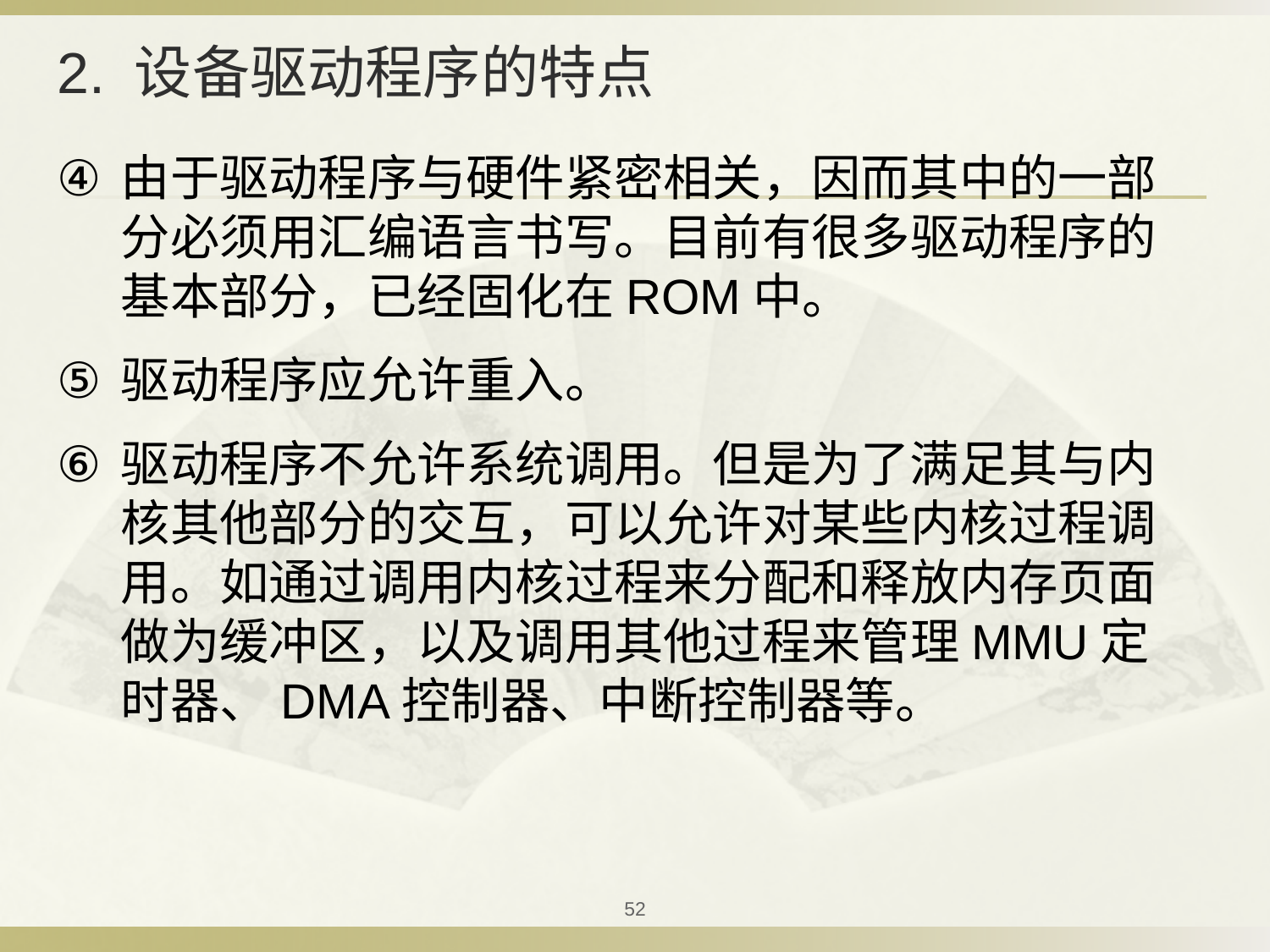

# 2. 设备驱动程序的特点
由于驱动程序与硬件紧密相关，因而其中的一部分必须用汇编语言书写。目前有很多驱动程序的基本部分，已经固化在ROM中。
驱动程序应允许重入。
驱动程序不允许系统调用。但是为了满足其与内核其他部分的交互，可以允许对某些内核过程调用。如通过调用内核过程来分配和释放内存页面做为缓冲区，以及调用其他过程来管理MMU定时器、DMA控制器、中断控制器等。
52